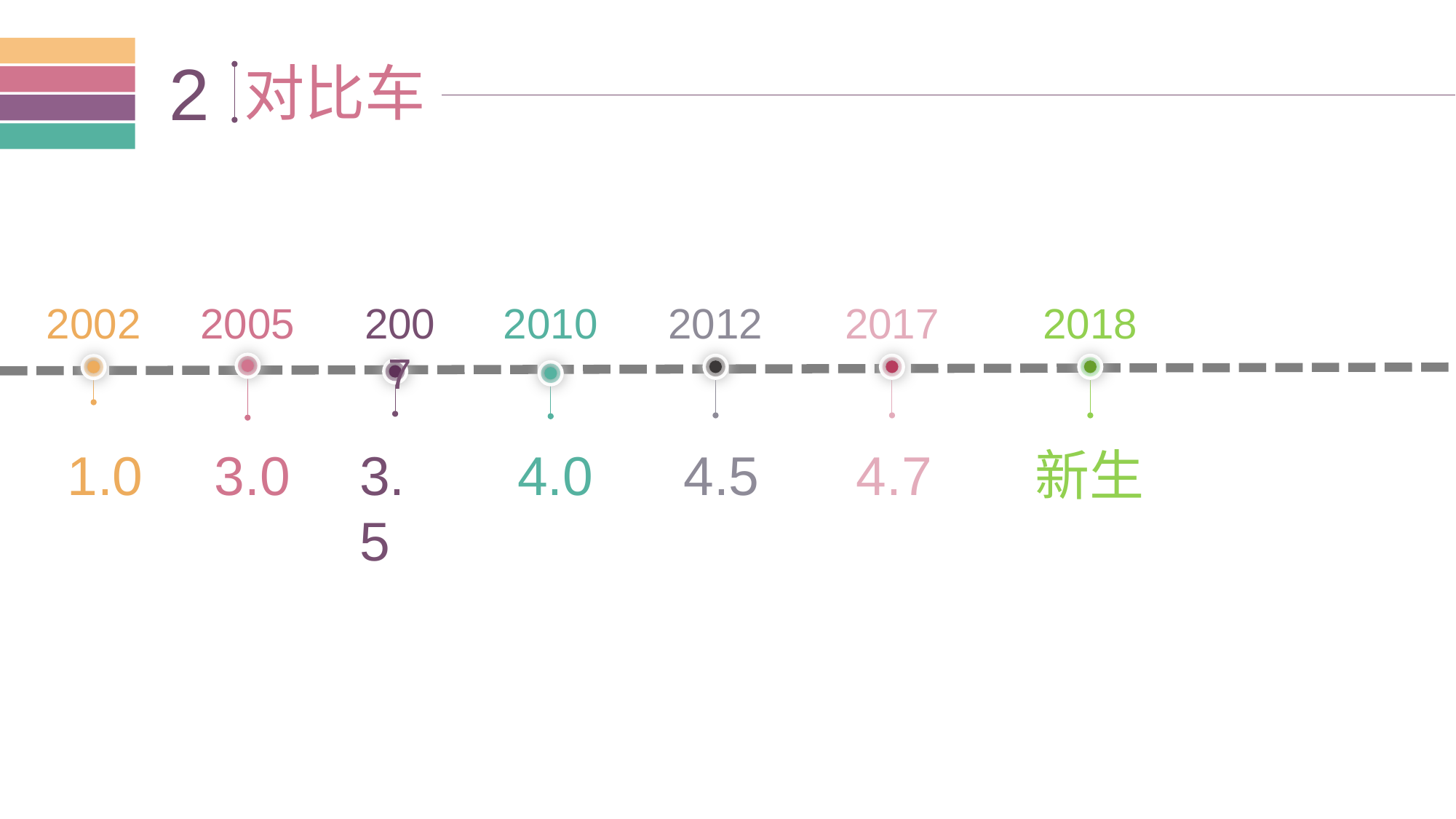

2
对比车
2002
2005
2007
2010
2012
2017
2018

新生
 1.0
3.0
3.5
4.0
4.5
4.7